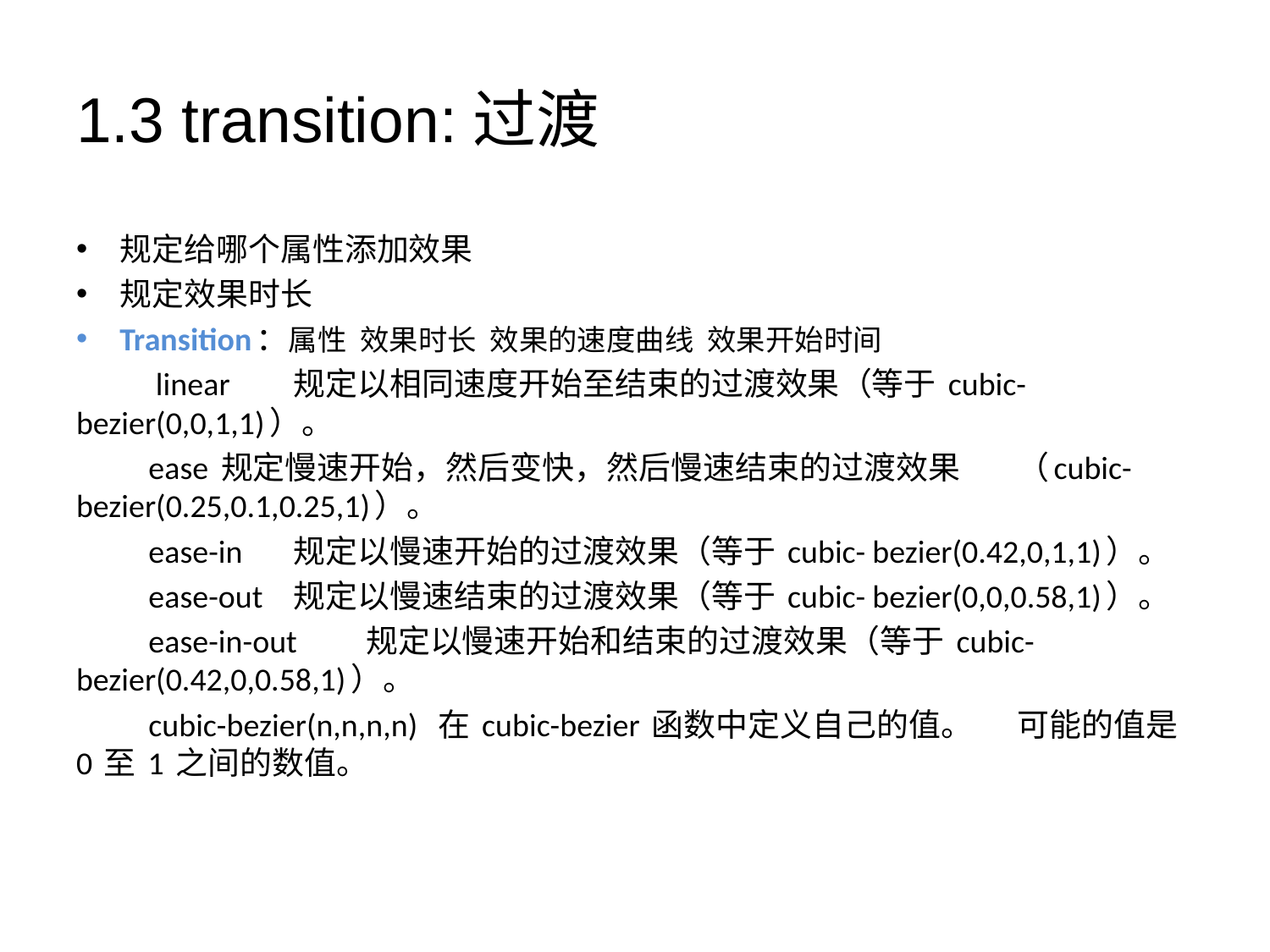

# 1.3 transition:过渡
规定给哪个属性添加效果
规定效果时长
Transition：属性  效果时长  效果的速度曲线  效果开始时间
    	 linear	规定以相同速度开始至结束的过渡效果（等于 cubic-	bezier(0,0,1,1)）。
	ease	规定慢速开始，然后变快，然后慢速结束的过渡效果	（cubic-bezier(0.25,0.1,0.25,1)）。
	ease-in	规定以慢速开始的过渡效果（等于 cubic-	bezier(0.42,0,1,1)）。
	ease-out	规定以慢速结束的过渡效果（等于 cubic-	bezier(0,0,0.58,1)）。
	ease-in-out	规定以慢速开始和结束的过渡效果（等于 cubic-	bezier(0.42,0,0.58,1)）。
	cubic-bezier(n,n,n,n)	在 cubic-bezier 函数中定义自己的值。	可能的值是 0 至 1 之间的数值。